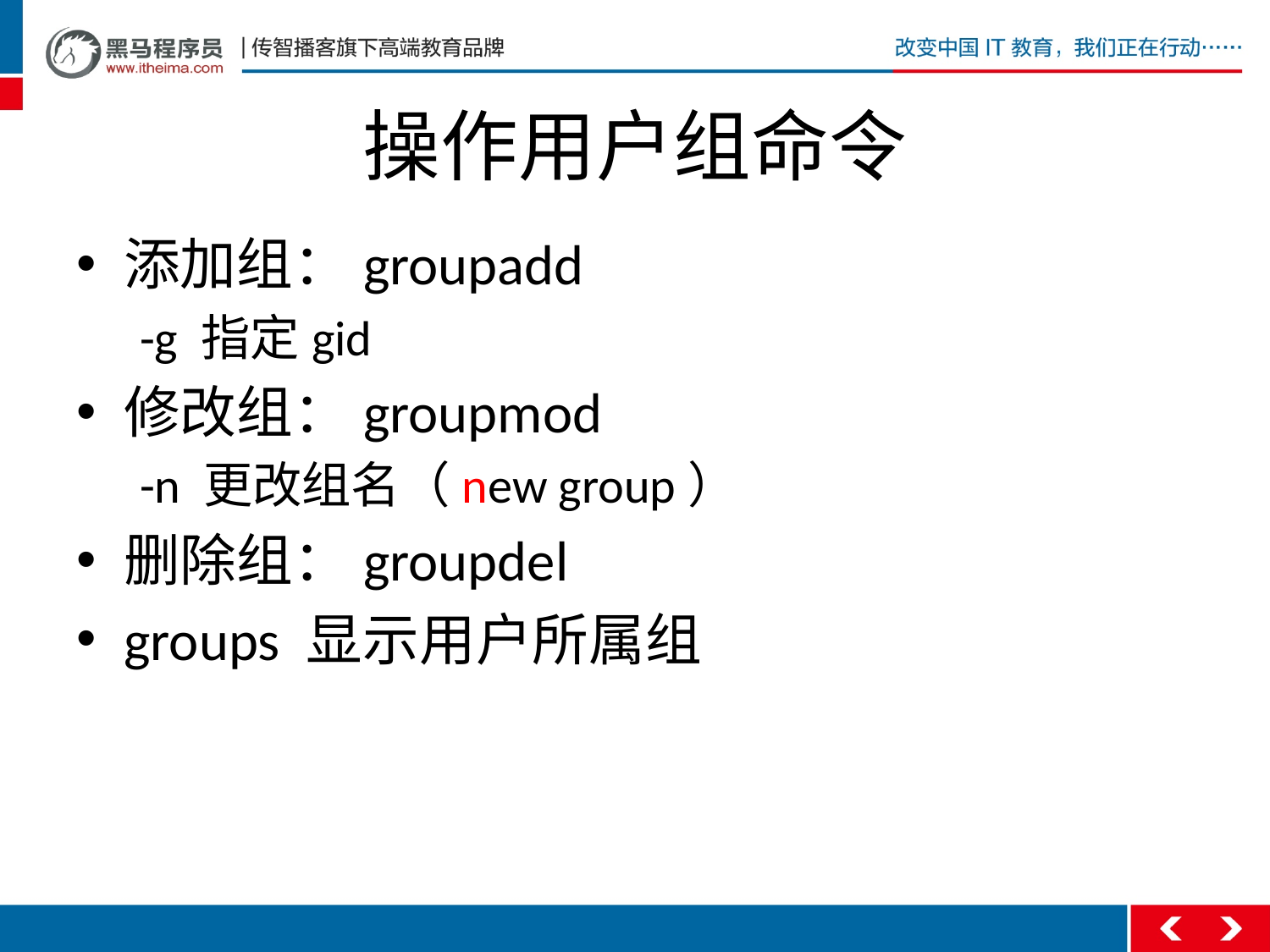

# 操作用户组命令
添加组：groupadd
-g 指定gid
修改组：groupmod
-n 更改组名（new group）
删除组：groupdel
groups 显示用户所属组